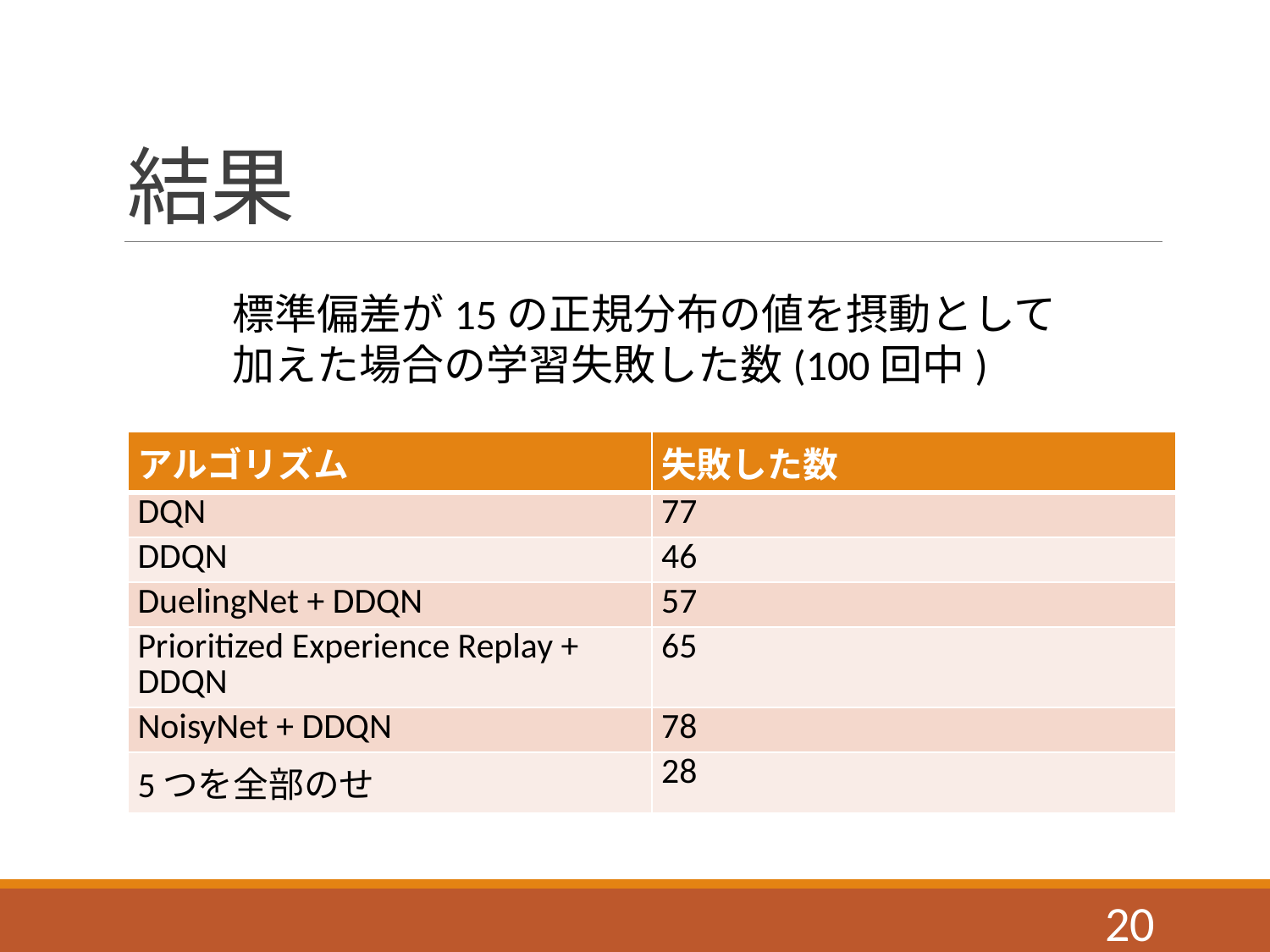

# 結果
標準偏差が15の正規分布の値を摂動として加えた場合の学習失敗した数(100回中)
| アルゴリズム | 失敗した数 |
| --- | --- |
| DQN | 77 |
| DDQN | 46 |
| DuelingNet + DDQN | 57 |
| Prioritized Experience Replay + DDQN | 65 |
| NoisyNet + DDQN | 78 |
| 5つを全部のせ | 28 |
20